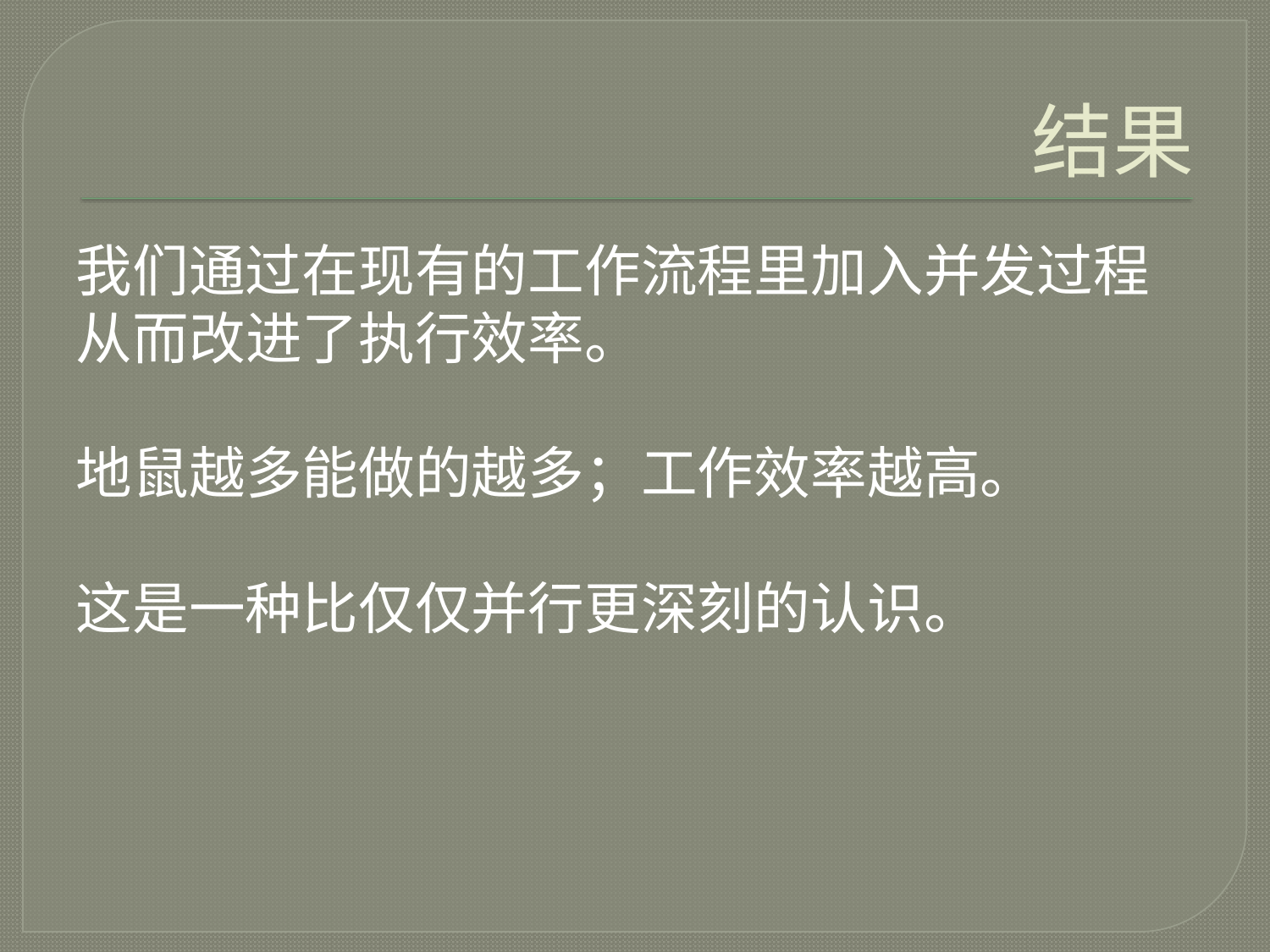

# 结果
我们通过在现有的工作流程里加入并发过程从而改进了执行效率。
地鼠越多能做的越多；工作效率越高。
这是一种比仅仅并行更深刻的认识。